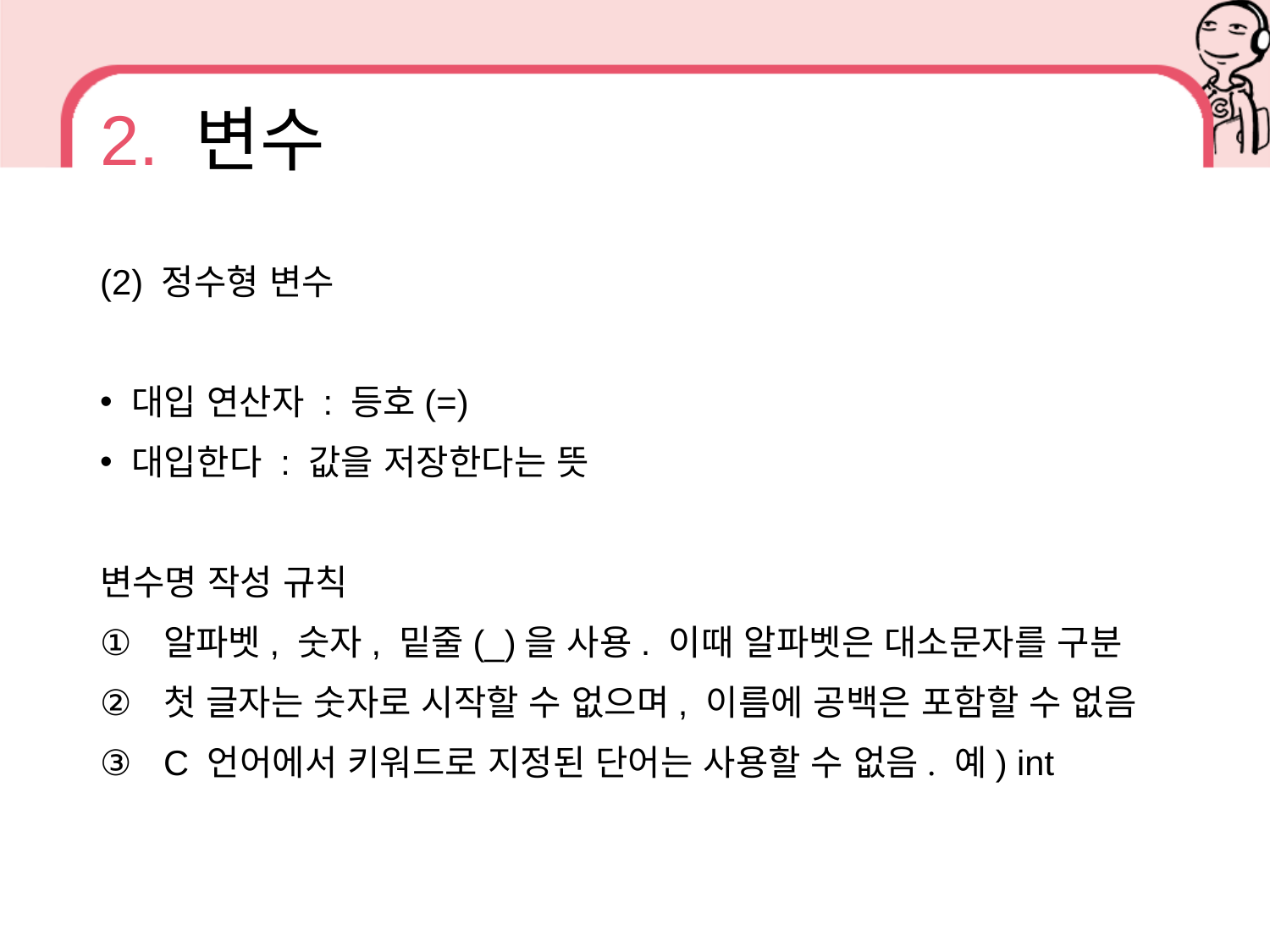

# 2. 변수
(2) 정수형 변수

대입 연산자 : 등호(=)
대입한다 : 값을 저장한다는 뜻

변수명 작성 규칙
알파벳, 숫자, 밑줄(_)을 사용. 이때 알파벳은 대소문자를 구분
첫 글자는 숫자로 시작할 수 없으며, 이름에 공백은 포함할 수 없음
C 언어에서 키워드로 지정된 단어는 사용할 수 없음. 예) int